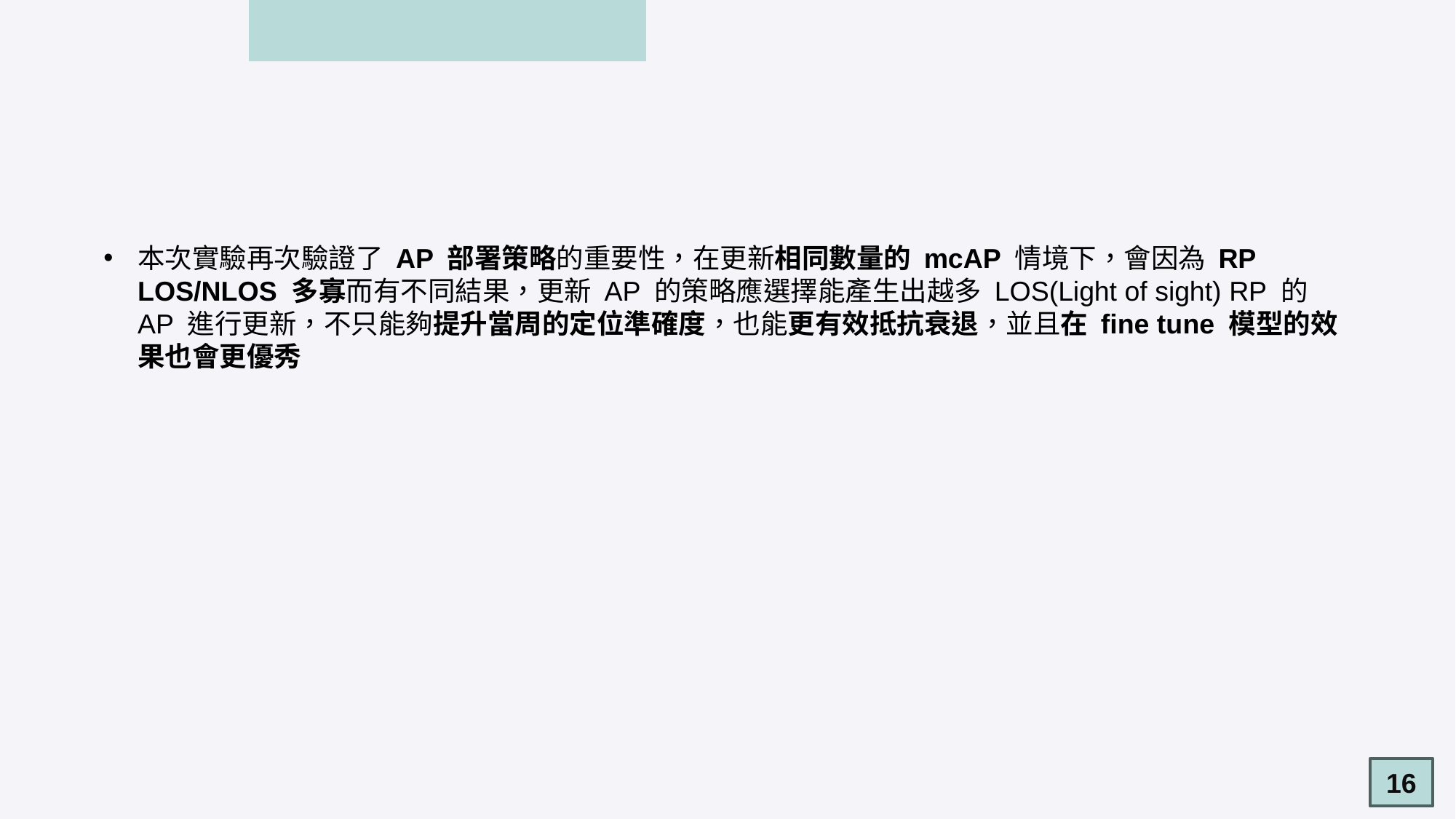

本次實驗再次驗證了 AP 部署策略的重要性，在更新相同數量的 mcAP 情境下，會因為 RP  LOS/NLOS 多寡而有不同結果，更新 AP 的策略應選擇能產生出越多 LOS(Light of sight) RP 的 AP 進行更新，不只能夠提升當周的定位準確度，也能更有效抵抗衰退，並且在 fine tune 模型的效果也會更優秀
16